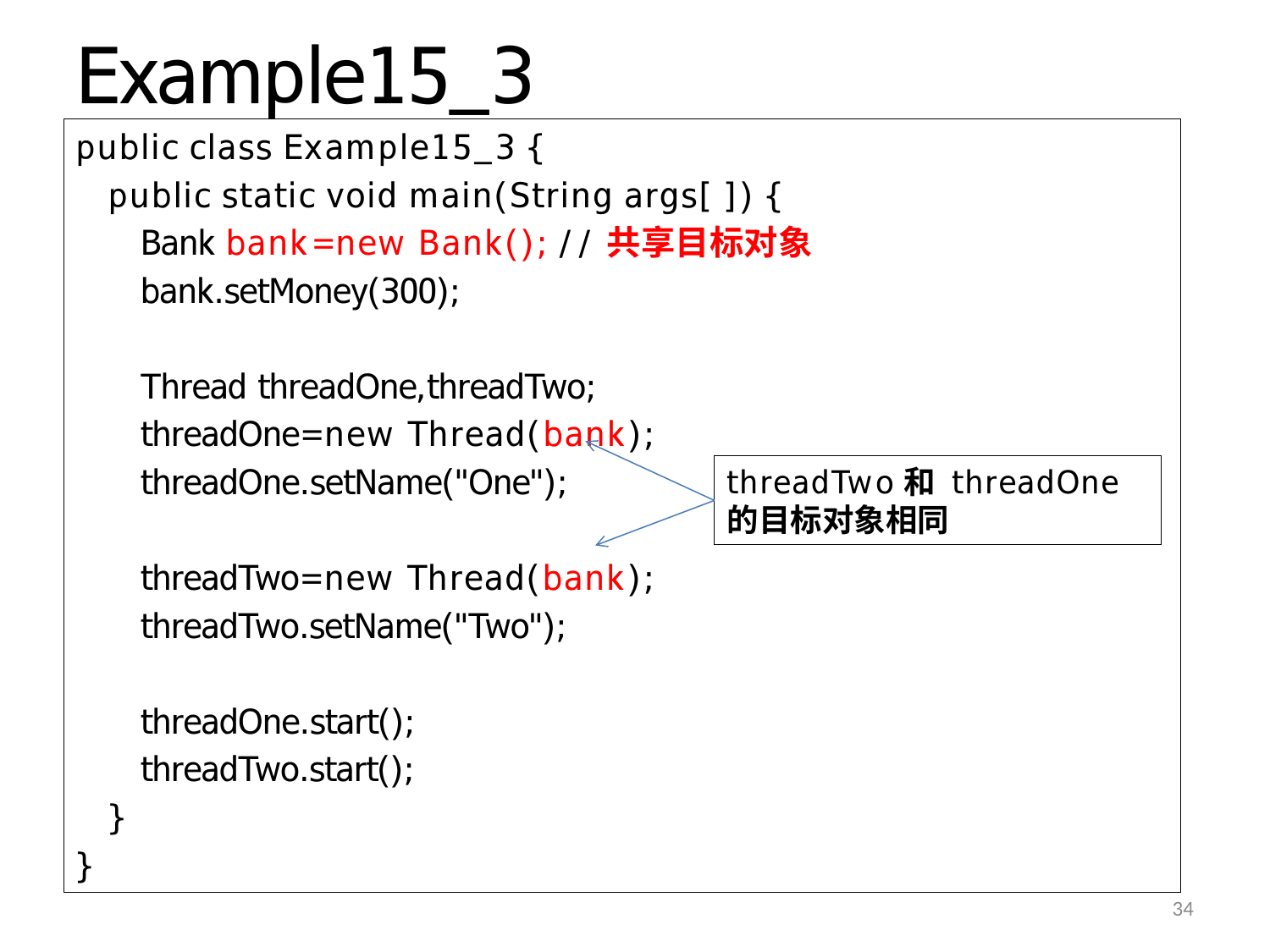

# Example15_3
public class Example15_3 {
   public static void main(String args[ ]) {
      Bank bank=new Bank(); //共享目标对象
      bank.setMoney(300);

      Thread threadOne,threadTwo;
      threadOne=new Thread(bank);
      threadOne.setName("One");

      threadTwo=new Thread(bank);
      threadTwo.setName("Two");

      threadOne.start();
      threadTwo.start();
   }
}

threadTwo和 threadOne的目标对象相同
34